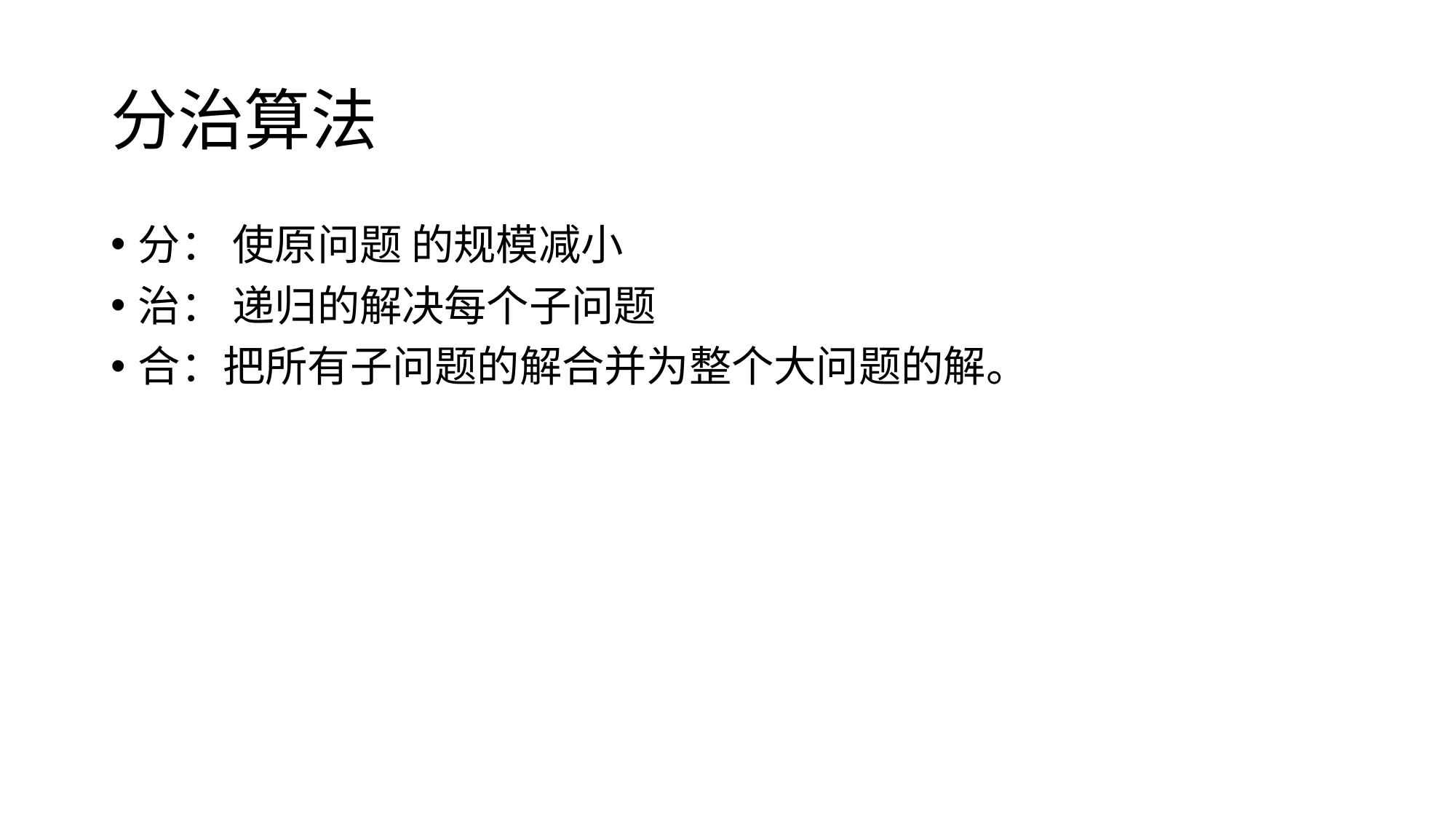

# 分治算法
分： 使原问题 的规模减小
治： 递归的解决每个子问题
合：把所有子问题的解合并为整个大问题的解。